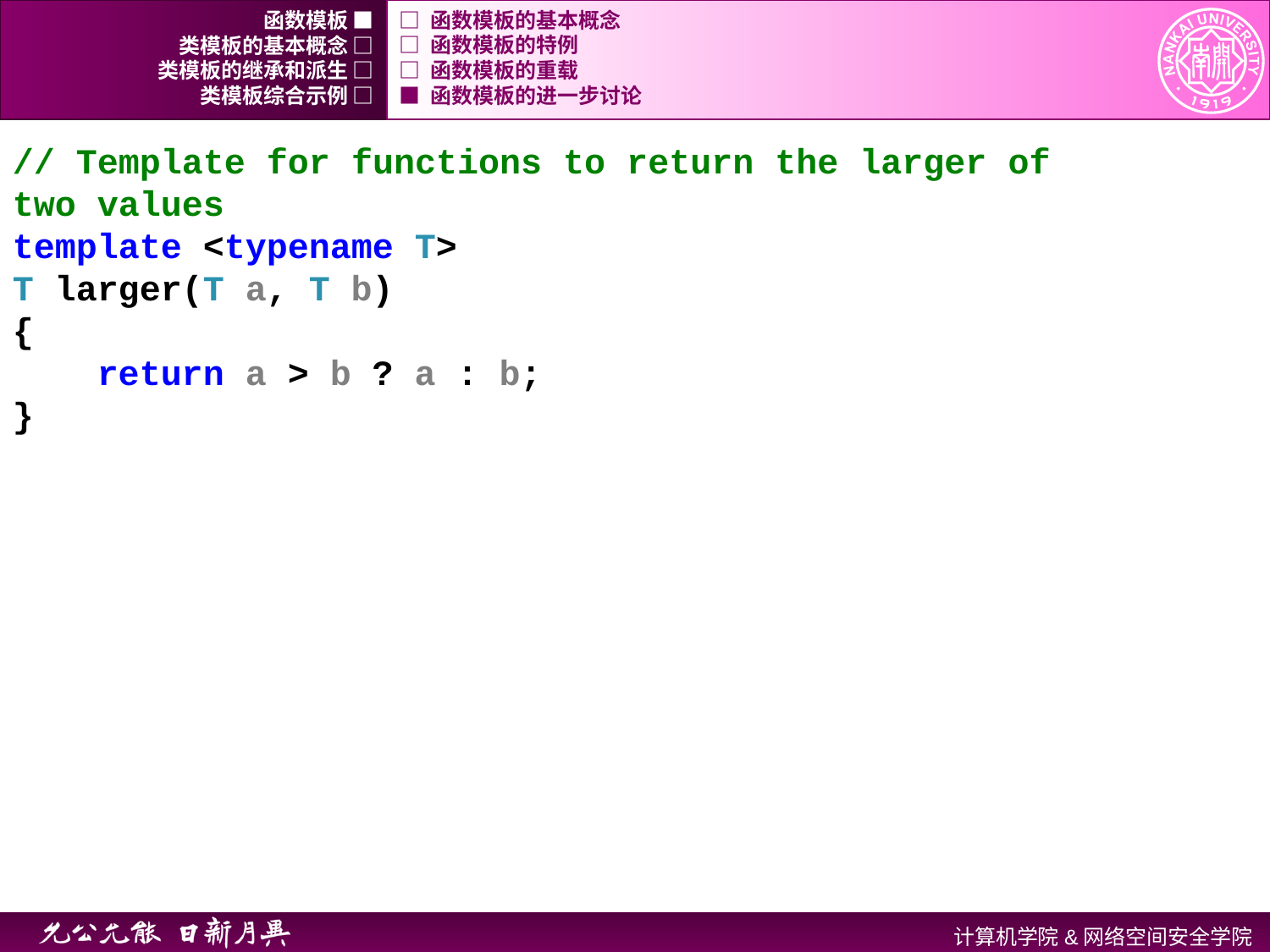

函数模板 ■
□ 函数模板的基本概念
类模板的基本概念 □
□ 函数模板的特例
类模板的继承和派生 □
□ 函数模板的重载
类模板综合示例 □
■ 函数模板的进一步讨论
// Template for functions to return the larger of two values
template <typename T>
T larger(T a, T b)
{
    return a > b ? a : b;
}